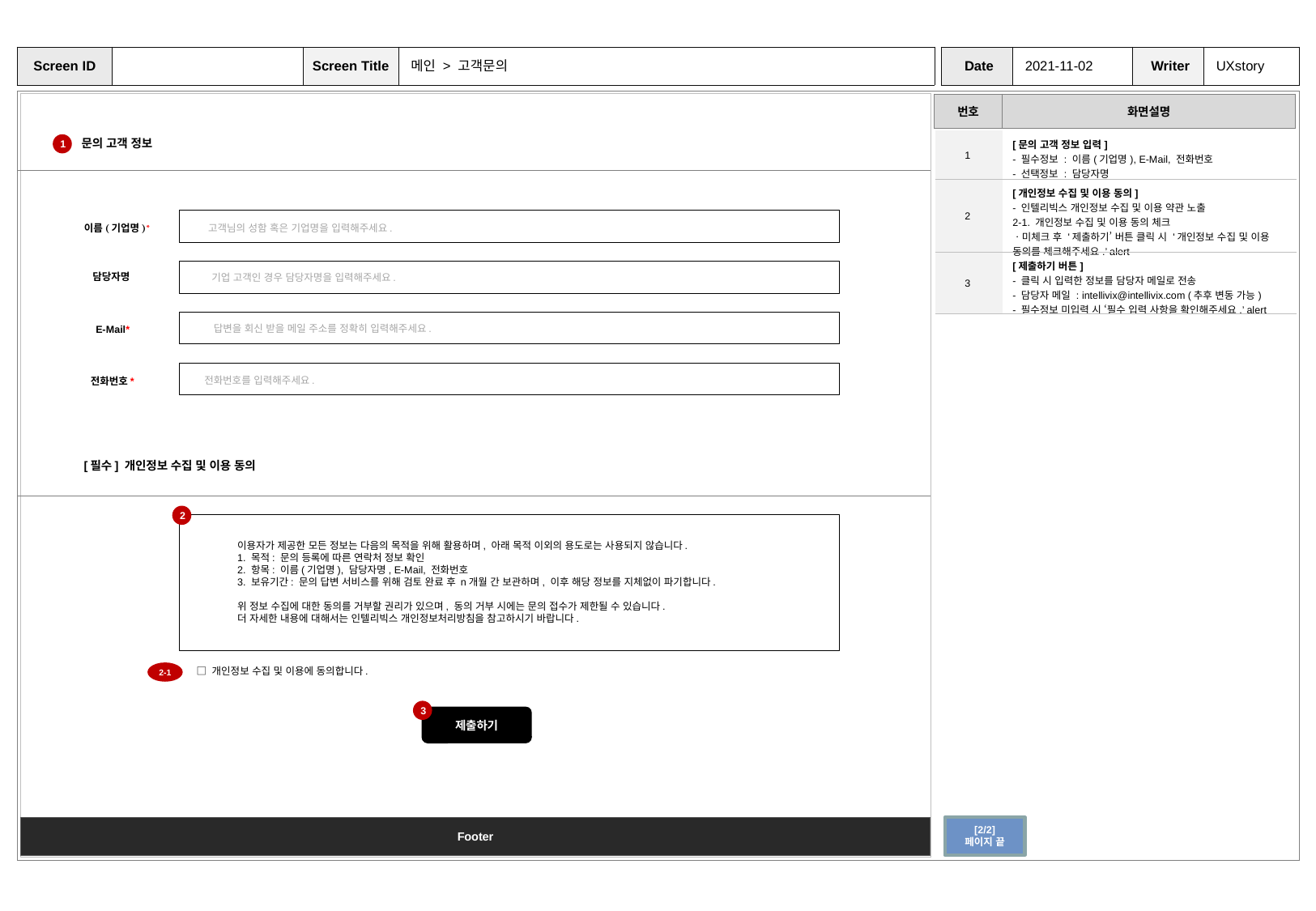

메인 > 고객문의
2021-11-02
UXstory
문의 고객 정보
| 1 | [문의 고객 정보 입력] - 필수정보 : 이름(기업명), E-Mail, 전화번호 - 선택정보 : 담당자명 |
| --- | --- |
| 2 | [개인정보 수집 및 이용 동의] - 인텔리빅스 개인정보 수집 및 이용 약관 노출 2-1. 개인정보 수집 및 이용 동의 체크 ㆍ미체크 후 '제출하기’ 버튼 클릭 시 '개인정보 수집 및 이용 동의를 체크해주세요.’ alert |
| 3 | [제출하기 버튼] - 클릭 시 입력한 정보를 담당자 메일로 전송 - 담당자 메일 : intellivix@intellivix.com (추후 변동 가능) - 필수정보 미입력 시 ‘필수 입력 사항을 확인해주세요.’ alert |
1

이름(기업명)*
고객님의 성함 혹은 기업명을 입력해주세요.
담당자명

기업 고객인 경우 담당자명을 입력해주세요.

E-Mail*
답변을 회신 받을 메일 주소를 정확히 입력해주세요.

전화번호*
전화번호를 입력해주세요.
[필수] 개인정보 수집 및 이용 동의
2

이용자가 제공한 모든 정보는 다음의 목적을 위해 활용하며, 아래 목적 이외의 용도로는 사용되지 않습니다.
1. 목적: 문의 등록에 따른 연락처 정보 확인
2. 항목: 이름(기업명), 담당자명, E-Mail, 전화번호
3. 보유기간: 문의 답변 서비스를 위해 검토 완료 후 n개월 간 보관하며, 이후 해당 정보를 지체없이 파기합니다.
위 정보 수집에 대한 동의를 거부할 권리가 있으며, 동의 거부 시에는 문의 접수가 제한될 수 있습니다.
더 자세한 내용에 대해서는 인텔리빅스 개인정보처리방침을 참고하시기 바랍니다.
□ 개인정보 수집 및 이용에 동의합니다.
2-1
3
제출하기
[2/2]
페이지 끝
Footer